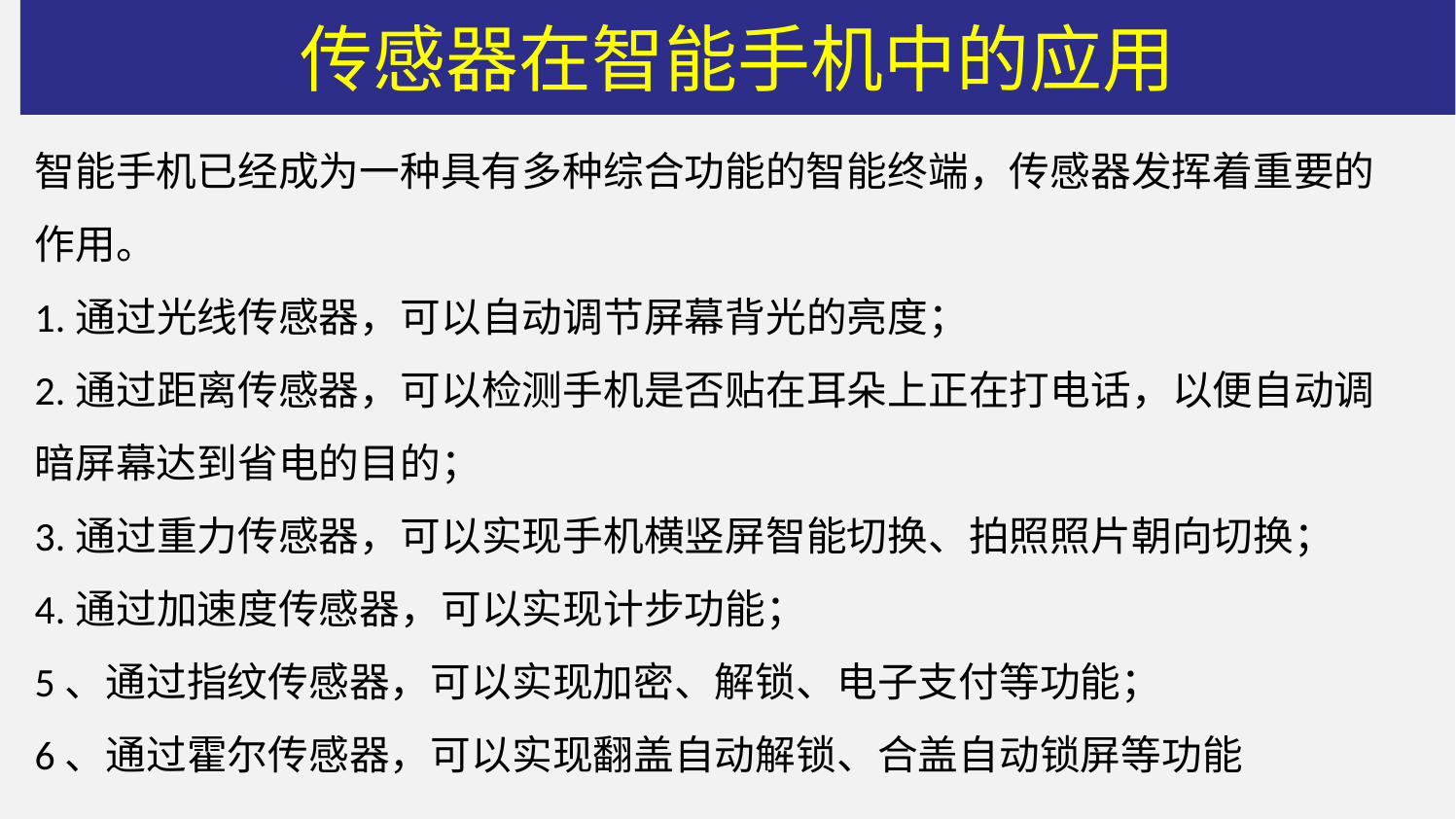

# 传感器在智能手机中的应用
智能手机已经成为一种具有多种综合功能的智能终端，传感器发挥着重要的作用。
1.通过光线传感器，可以自动调节屏幕背光的亮度；
2.通过距离传感器，可以检测手机是否贴在耳朵上正在打电话，以便自动调暗屏幕达到省电的目的；
3.通过重力传感器，可以实现手机横竖屏智能切换、拍照照片朝向切换；
4.通过加速度传感器，可以实现计步功能；
5、通过指纹传感器，可以实现加密、解锁、电子支付等功能；
6、通过霍尔传感器，可以实现翻盖自动解锁、合盖自动锁屏等功能